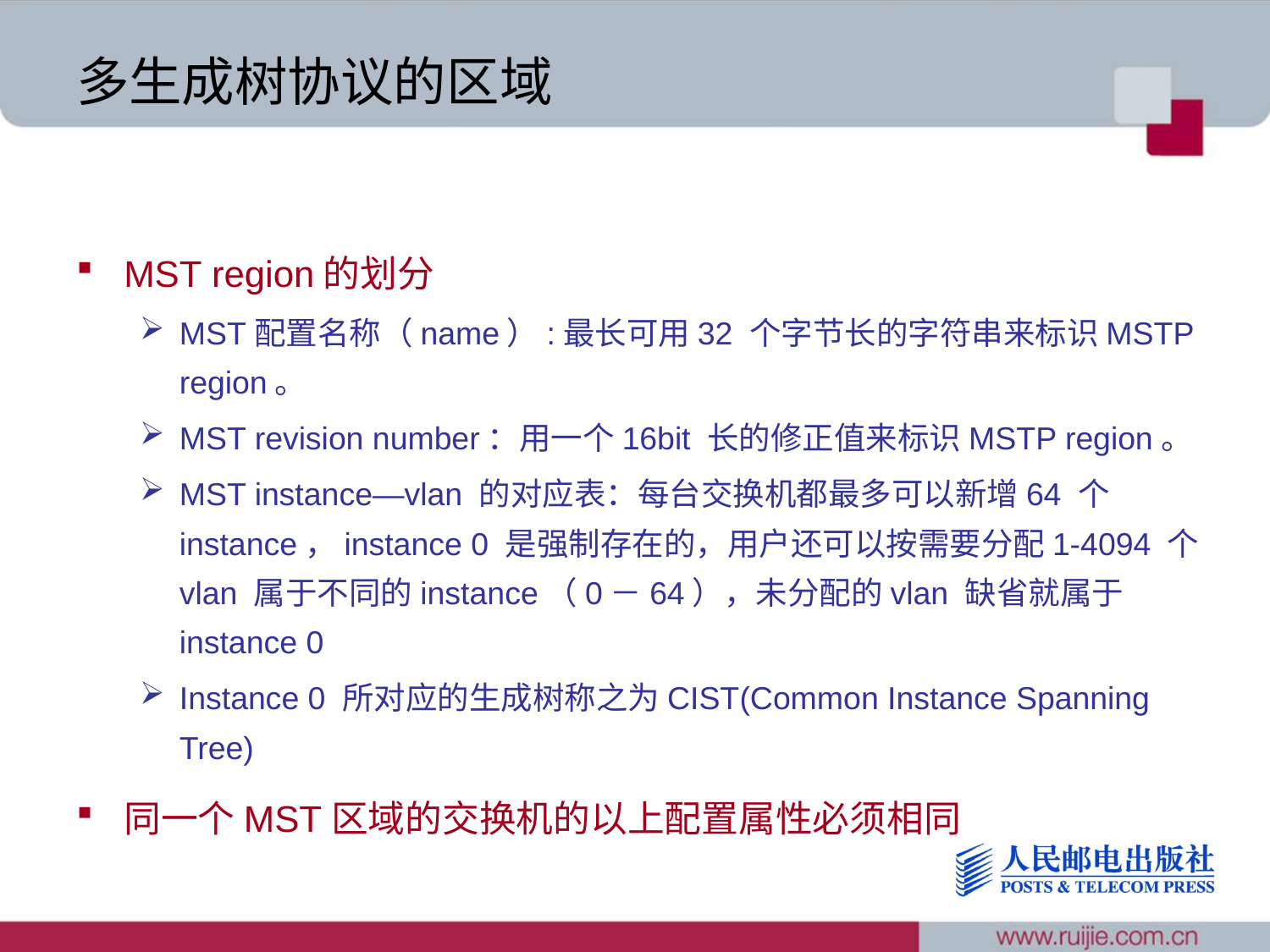

# 多生成树协议的区域
MST region的划分
MST配置名称（name）:最长可用32 个字节长的字符串来标识MSTP region。
MST revision number：用一个16bit 长的修正值来标识MSTP region。
MST instance—vlan 的对应表：每台交换机都最多可以新增64 个instance，instance 0 是强制存在的，用户还可以按需要分配1-4094 个vlan 属于不同的instance（0－64），未分配的vlan 缺省就属于instance 0
Instance 0 所对应的生成树称之为CIST(Common Instance Spanning Tree)
同一个MST区域的交换机的以上配置属性必须相同